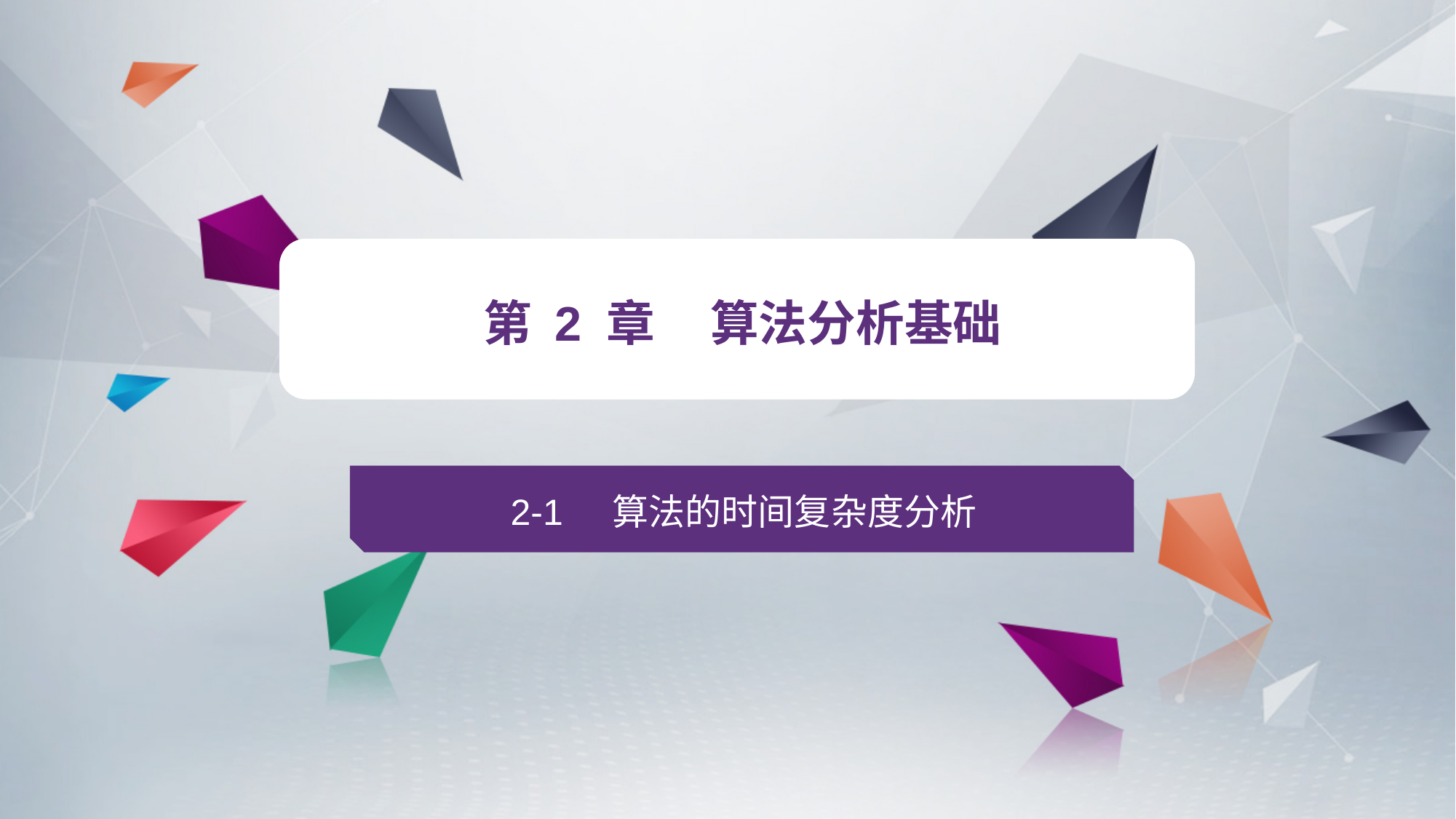

v
第 2 章     算法分析基础

2-1    算法的时间复杂度分析